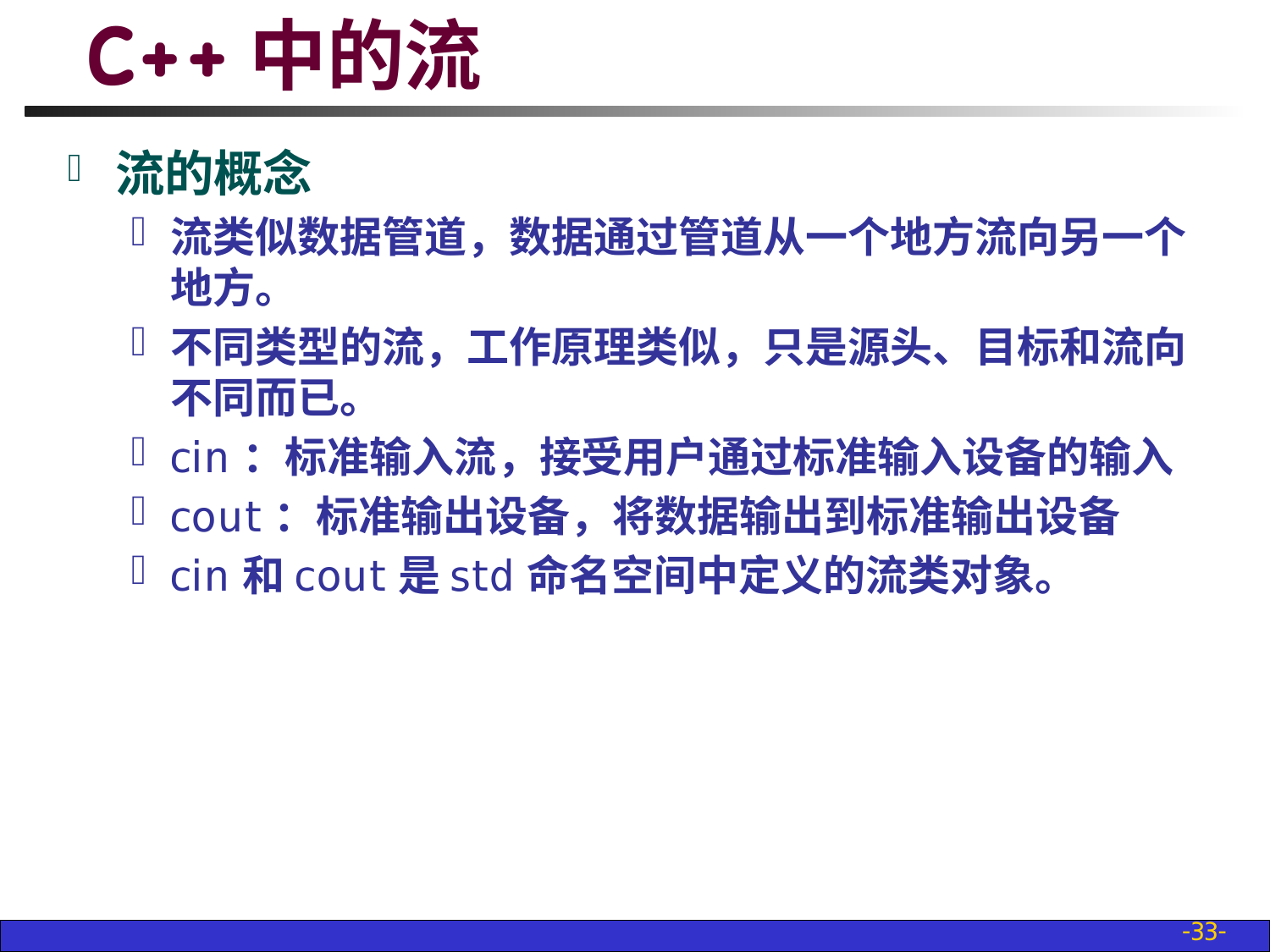

# C++中的流
流的概念
流类似数据管道，数据通过管道从一个地方流向另一个地方。
不同类型的流，工作原理类似，只是源头、目标和流向不同而已。
cin：标准输入流，接受用户通过标准输入设备的输入
cout：标准输出设备，将数据输出到标准输出设备
cin和cout是std命名空间中定义的流类对象。
-33-